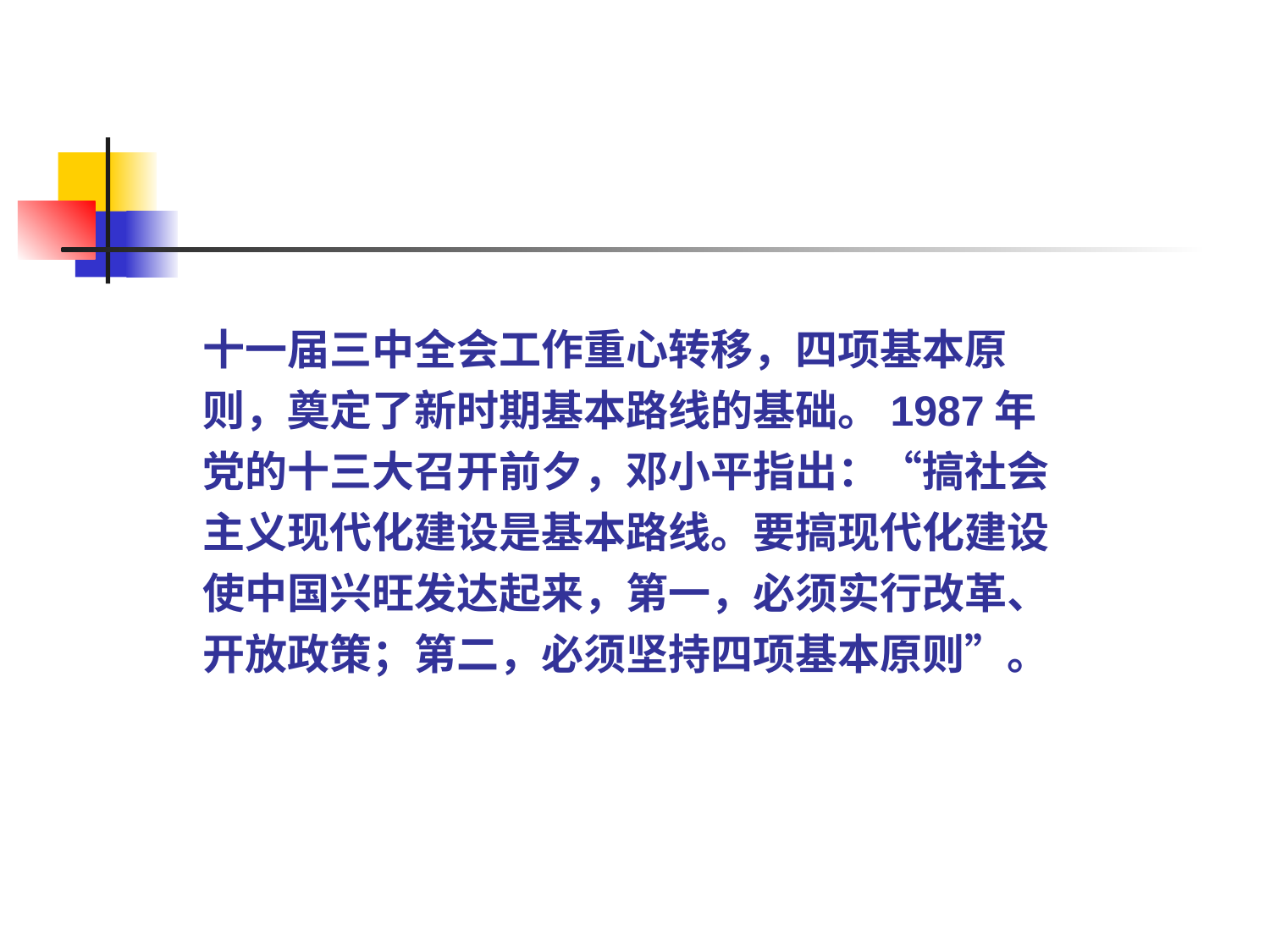

十一届三中全会工作重心转移，四项基本原则，奠定了新时期基本路线的基础。1987年党的十三大召开前夕，邓小平指出：“搞社会主义现代化建设是基本路线。要搞现代化建设使中国兴旺发达起来，第一，必须实行改革、开放政策；第二，必须坚持四项基本原则”。